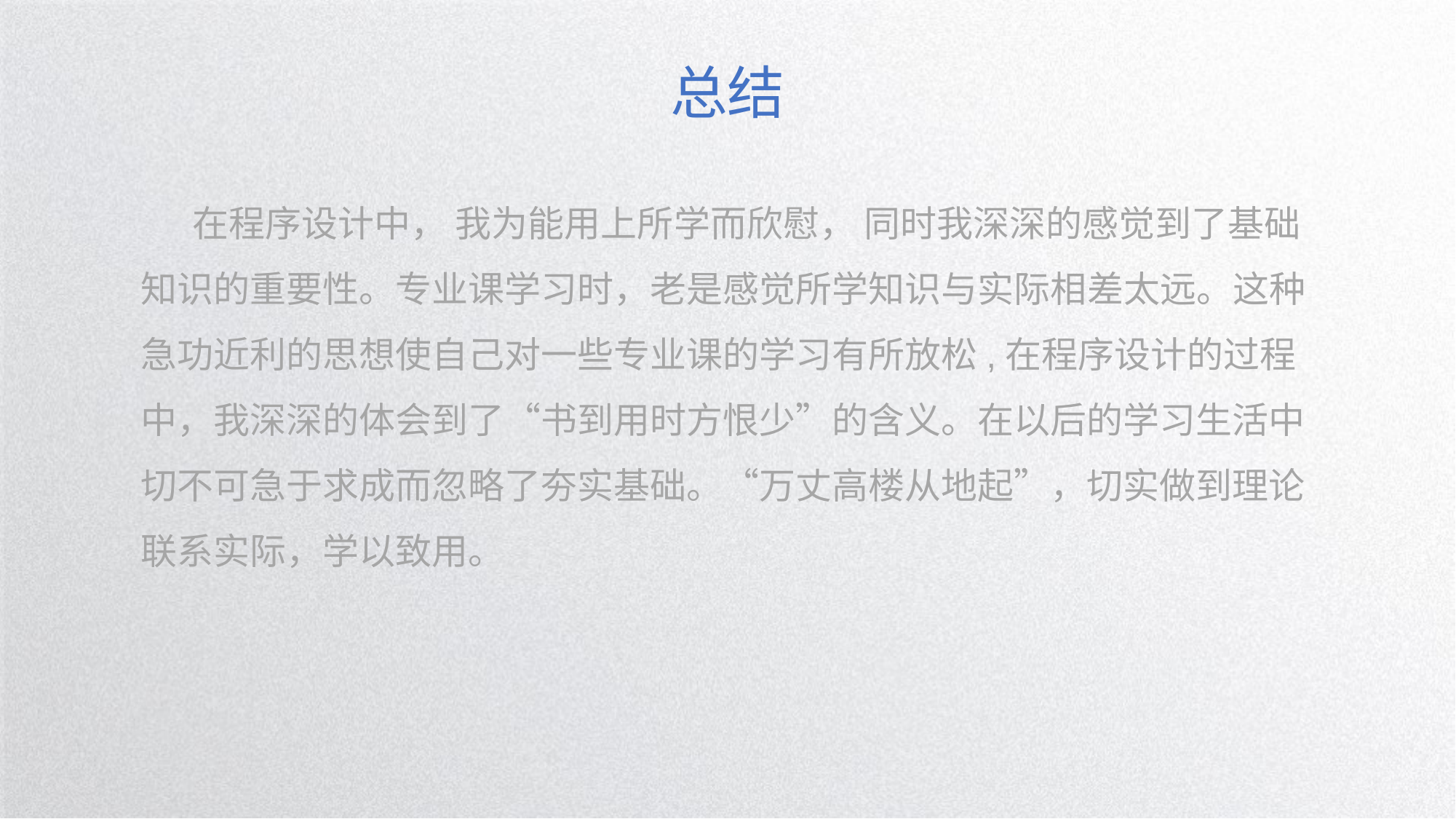

总结
在程序设计中， 我为能用上所学而欣慰， 同时我深深的感觉到了基础知识的重要性。专业课学习时，老是感觉所学知识与实际相差太远。这种急功近利的思想使自己对一些专业课的学习有所放松,在程序设计的过程中，我深深的体会到了“书到用时方恨少”的含义。在以后的学习生活中切不可急于求成而忽略了夯实基础。“万丈高楼从地起”，切实做到理论联系实际，学以致用。